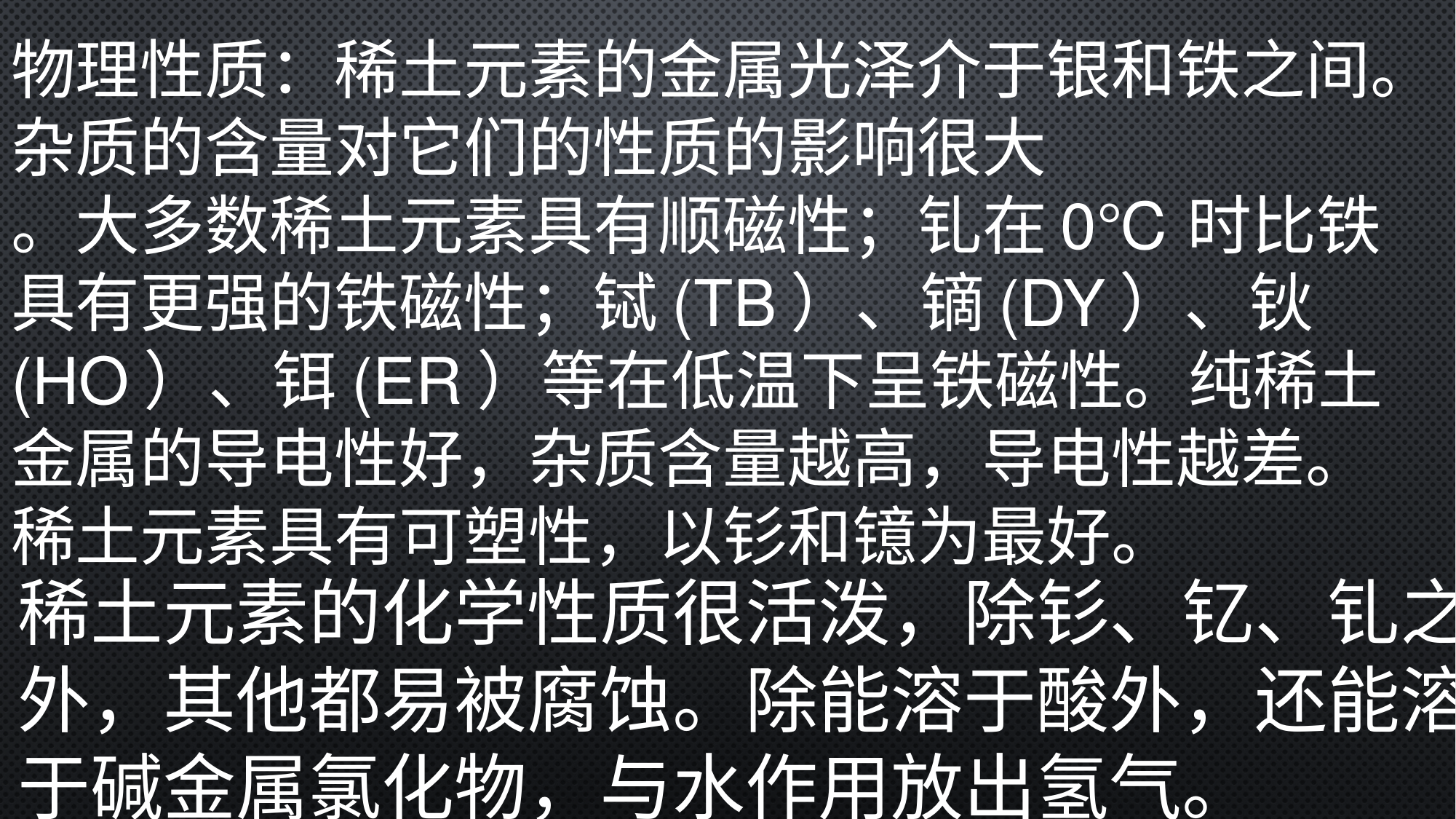

# 物理性质：稀土元素的金属光泽介于银和铁之间。杂质的含量对它们的性质的影响很大 。大多数稀土元素具有顺磁性；钆在0℃时比铁具有更强的铁磁性；铽(Tb）、镝(Dy）、钬(Ho）、铒(Er）等在低温下呈铁磁性。纯稀土金属的导电性好，杂质含量越高，导电性越差。稀土元素具有可塑性，以钐和镱为最好。
稀土元素的化学性质很活泼，除钐、钇、钆之外，其他都易被腐蚀。除能溶于酸外，还能溶于碱金属氯化物，与水作用放出氢气。